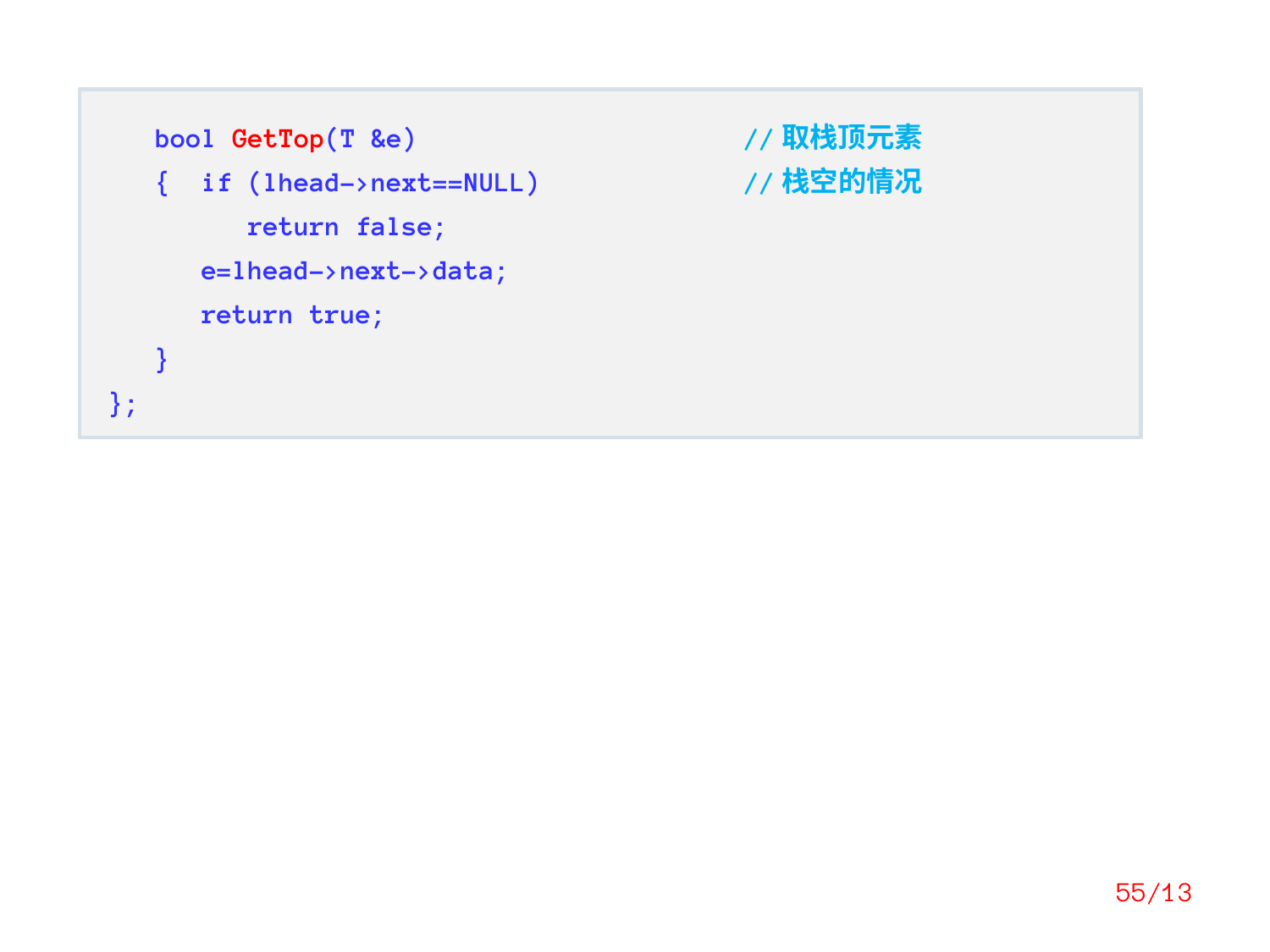

bool GetTop(T &e)			//取栈顶元素
   {  if (lhead->next==NULL)		//栈空的情况
         return false;
      e=lhead->next->data;
      return true;
   }
};
55/13